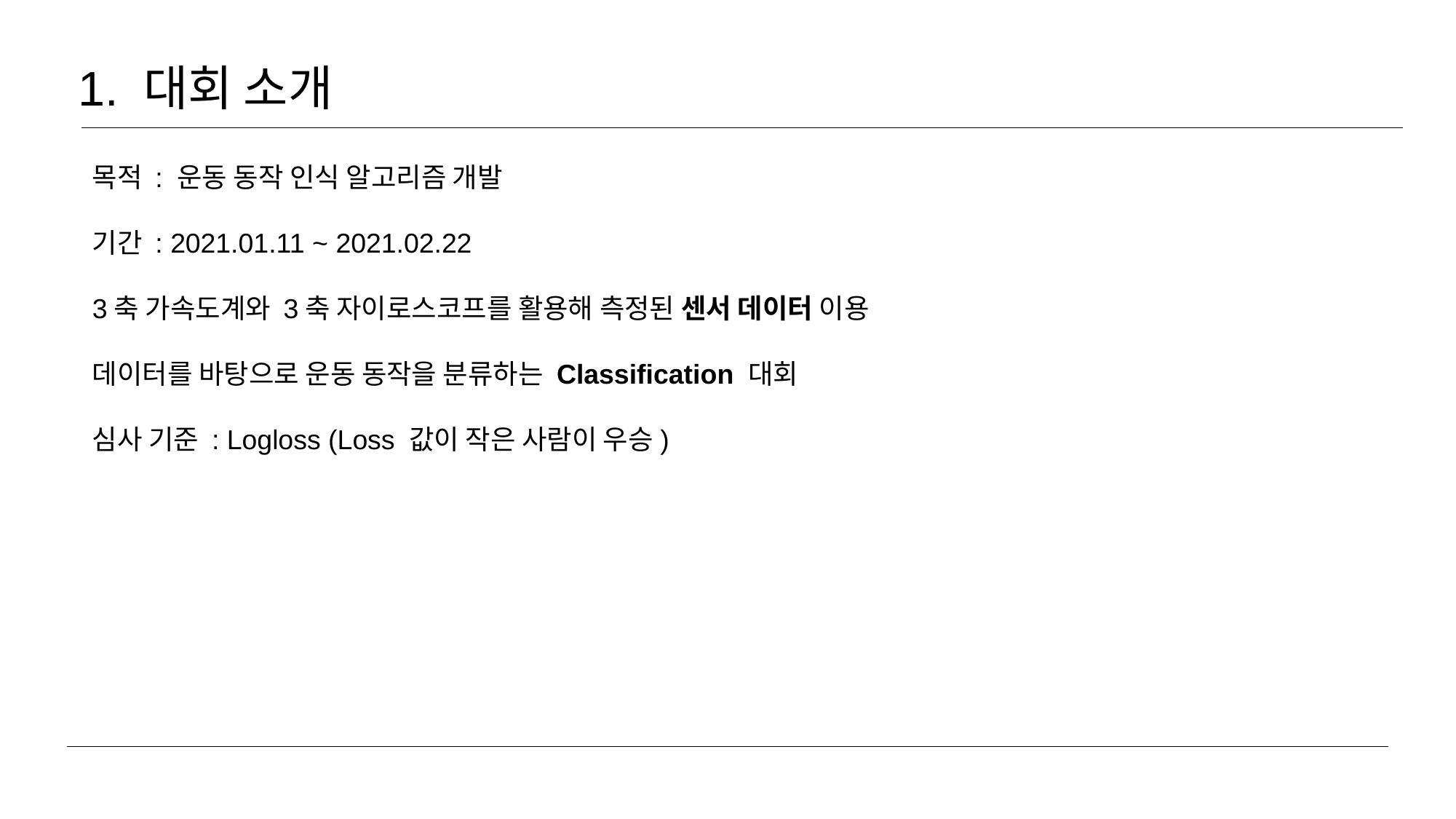

1. 대회 소개
목적 : 운동 동작 인식 알고리즘 개발

기간 : 2021.01.11 ~ 2021.02.22

3축 가속도계와 3축 자이로스코프를 활용해 측정된 센서 데이터 이용

데이터를 바탕으로 운동 동작을 분류하는 Classification 대회

심사 기준 : Logloss (Loss 값이 작은 사람이 우승)